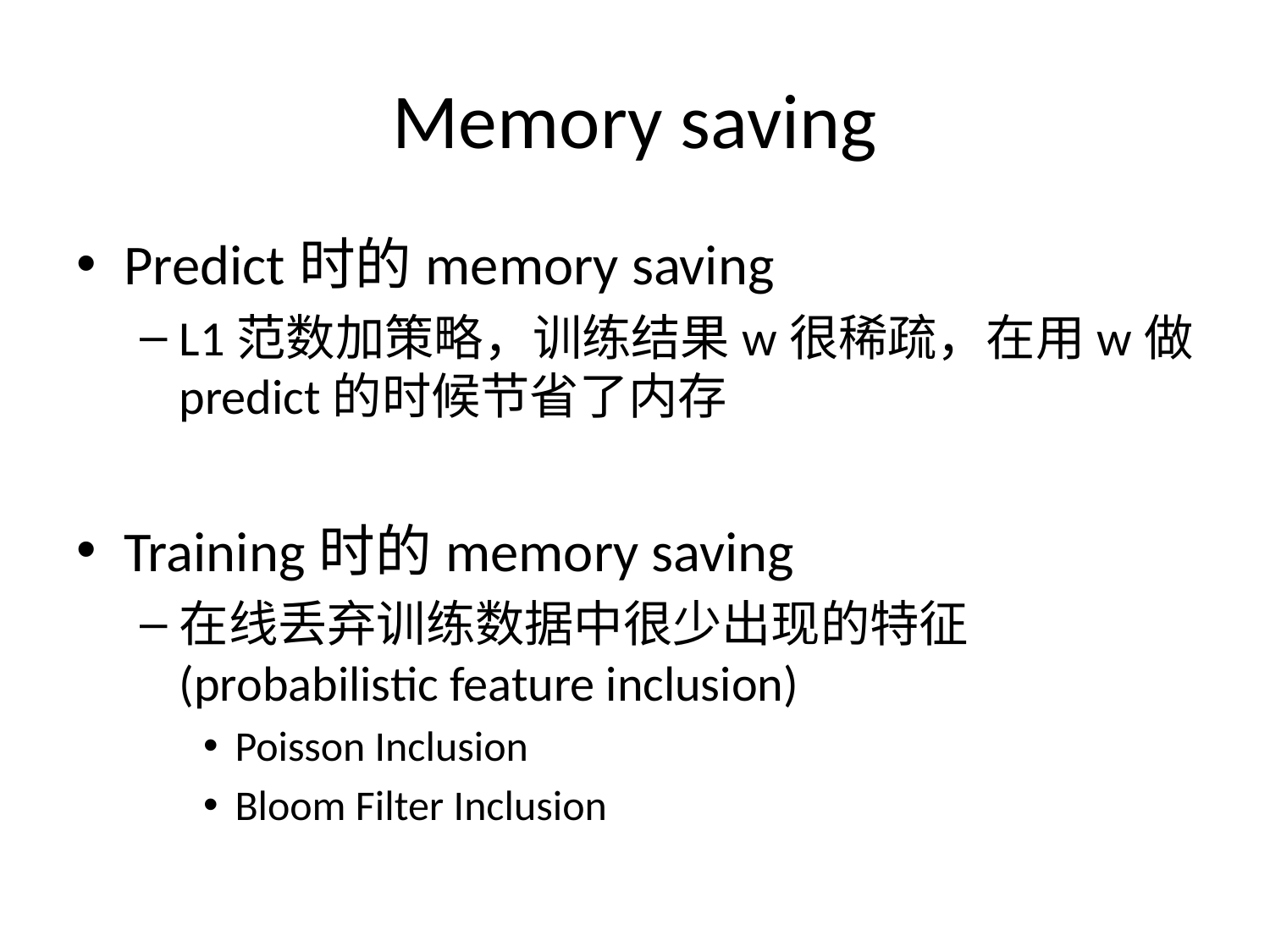

# Memory saving
Predict时的memory saving
L1范数加策略，训练结果w很稀疏，在用w做predict的时候节省了内存

Training时的memory saving
在线丢弃训练数据中很少出现的特征(probabilistic feature inclusion)
Poisson Inclusion
Bloom Filter Inclusion